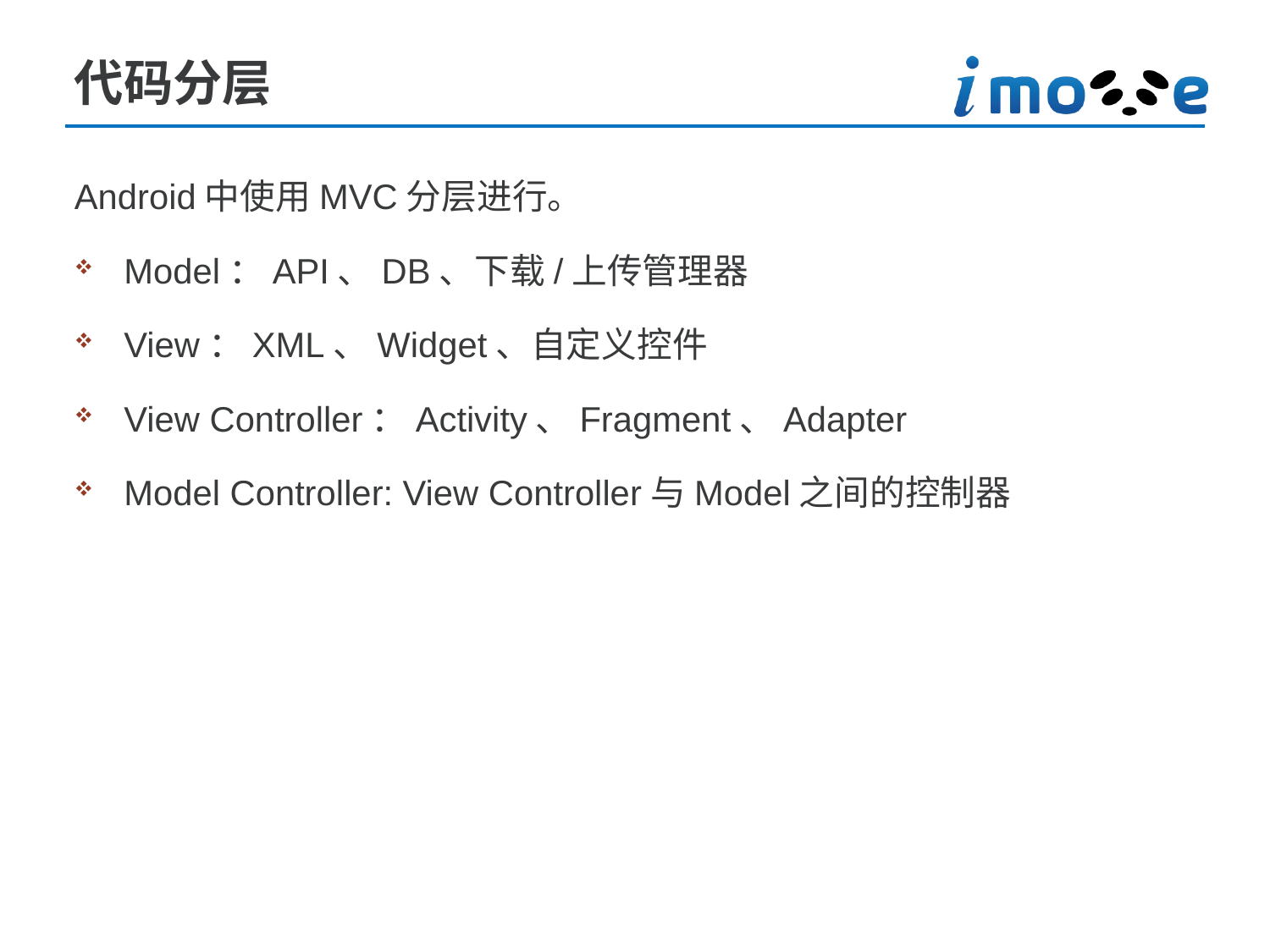

# 代码分层
Android中使用MVC分层进行。
Model：API、DB、下载/上传管理器
View：XML、Widget、自定义控件
View Controller：Activity、Fragment、Adapter
Model Controller: View Controller与Model之间的控制器